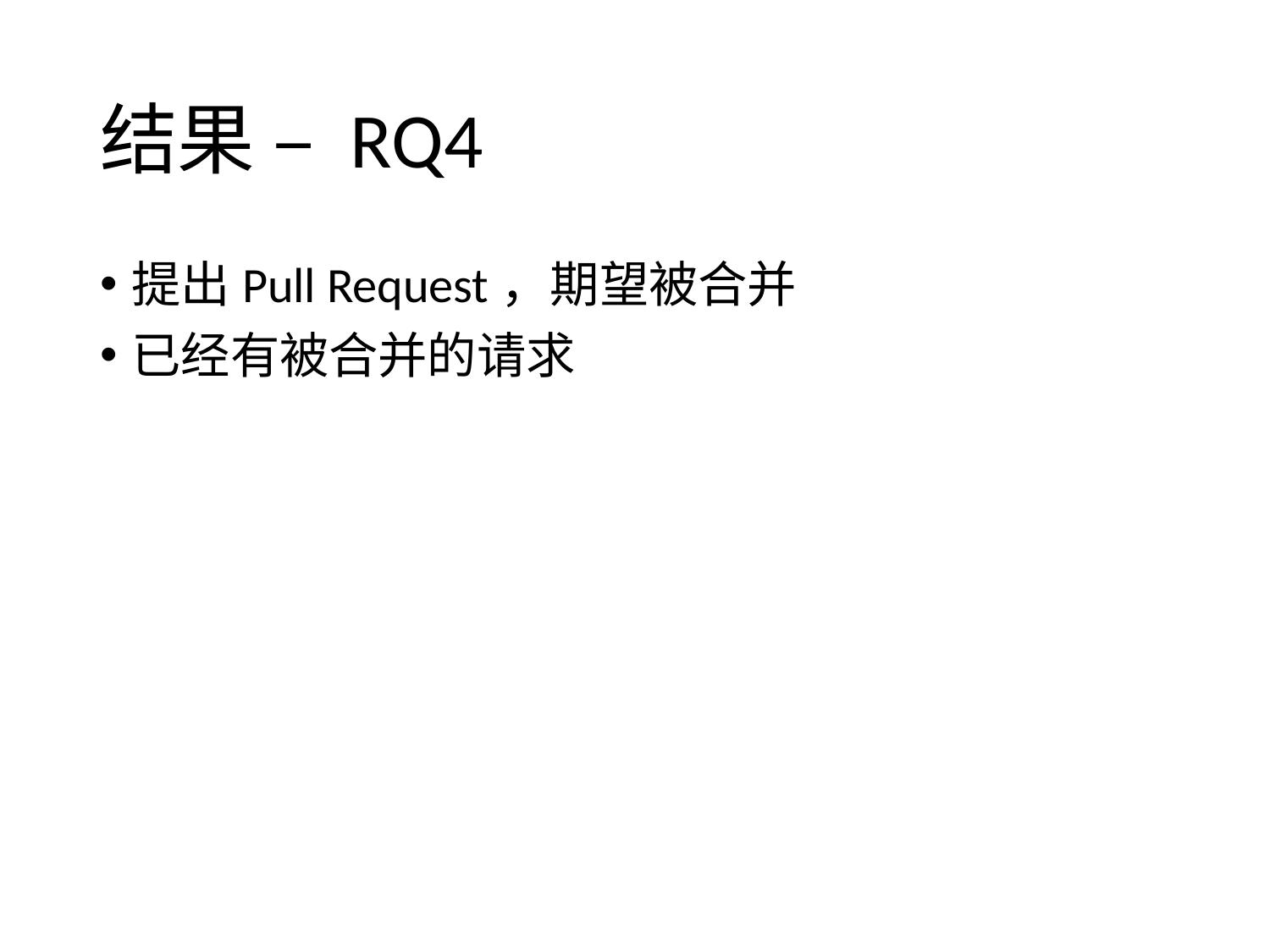

# 结果 – RQ4
提出Pull Request，期望被合并
已经有被合并的请求